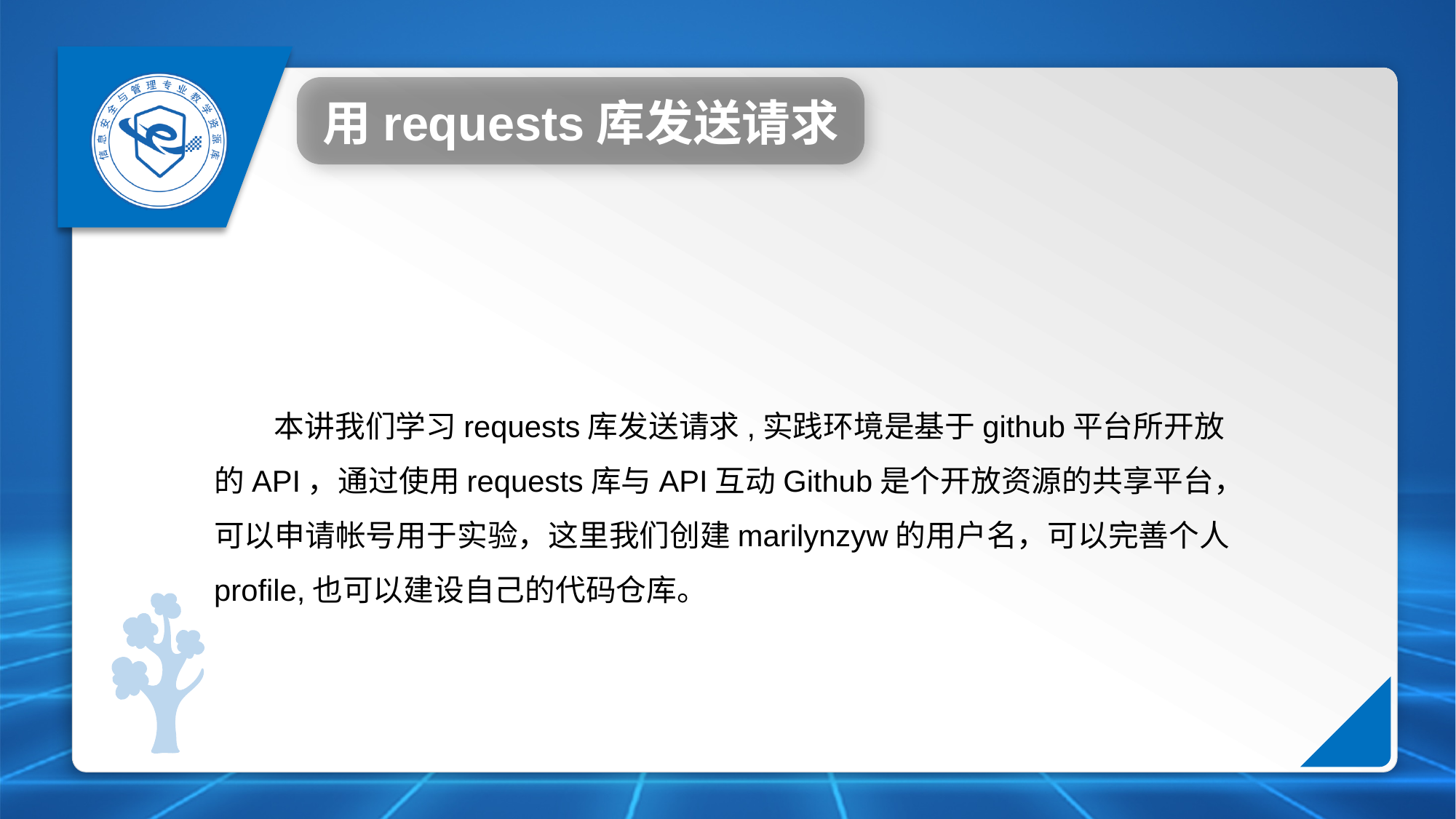

用requests库发送请求
本讲我们学习requests库发送请求,实践环境是基于github平台所开放的API，通过使用requests库与API互动Github是个开放资源的共享平台，可以申请帐号用于实验，这里我们创建marilynzyw的用户名，可以完善个人profile,也可以建设自己的代码仓库。